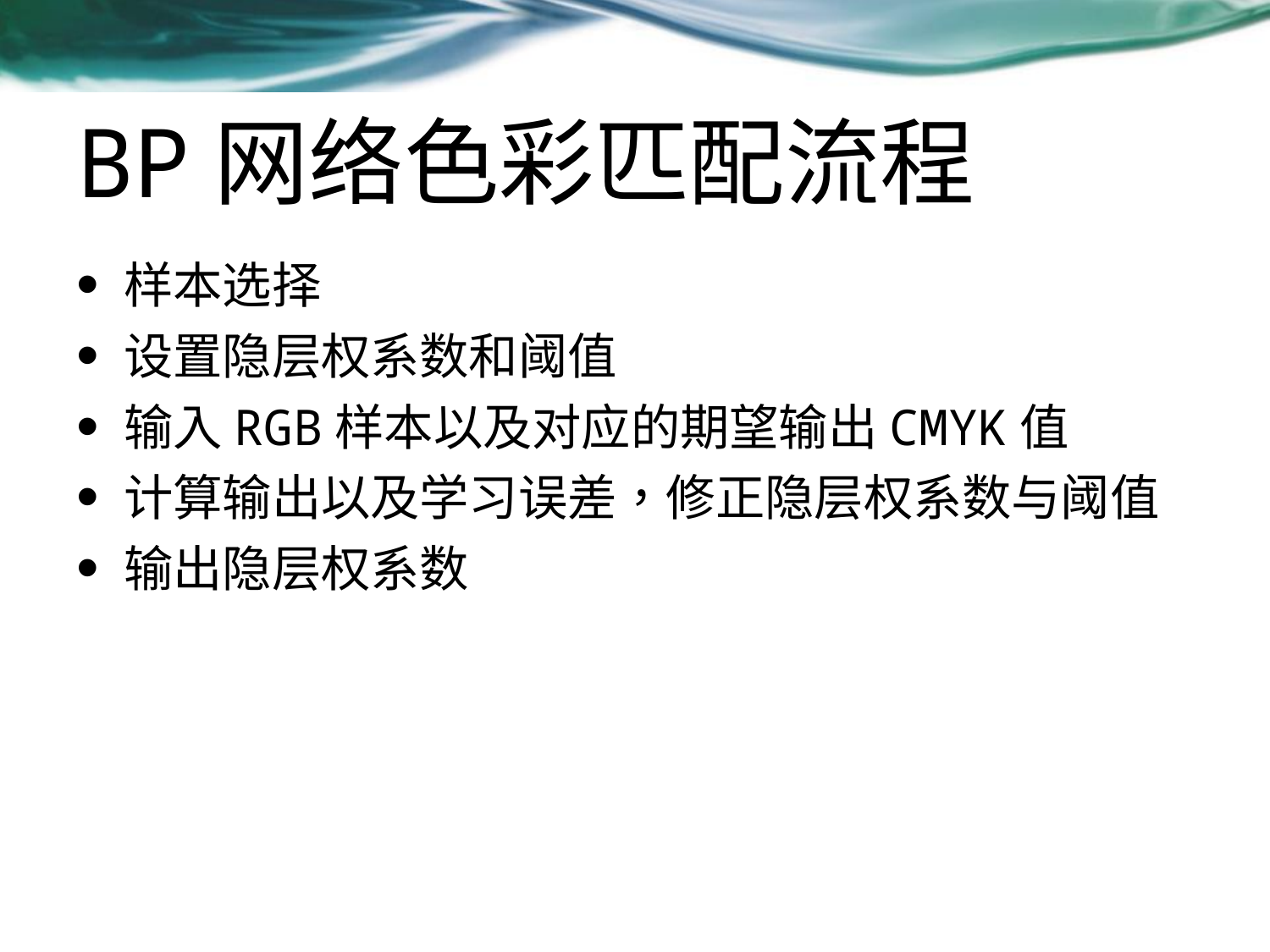

# BP网络色彩匹配流程
样本选择
设置隐层权系数和阈值
输入RGB样本以及对应的期望输出CMYK值
计算输出以及学习误差，修正隐层权系数与阈值
输出隐层权系数